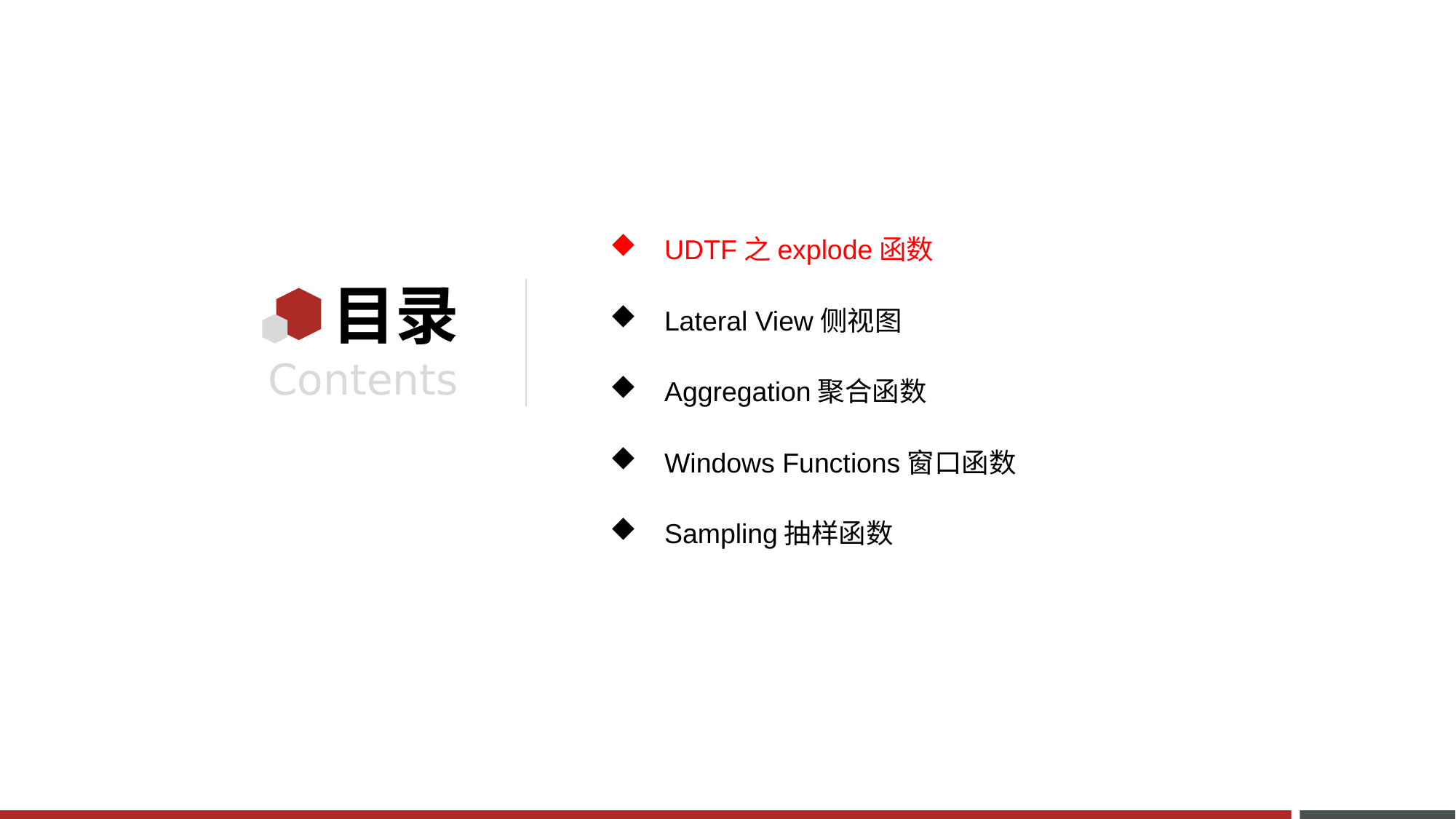

UDTF之explode函数
Lateral View侧视图
Aggregation聚合函数
Windows Functions窗口函数
Sampling抽样函数